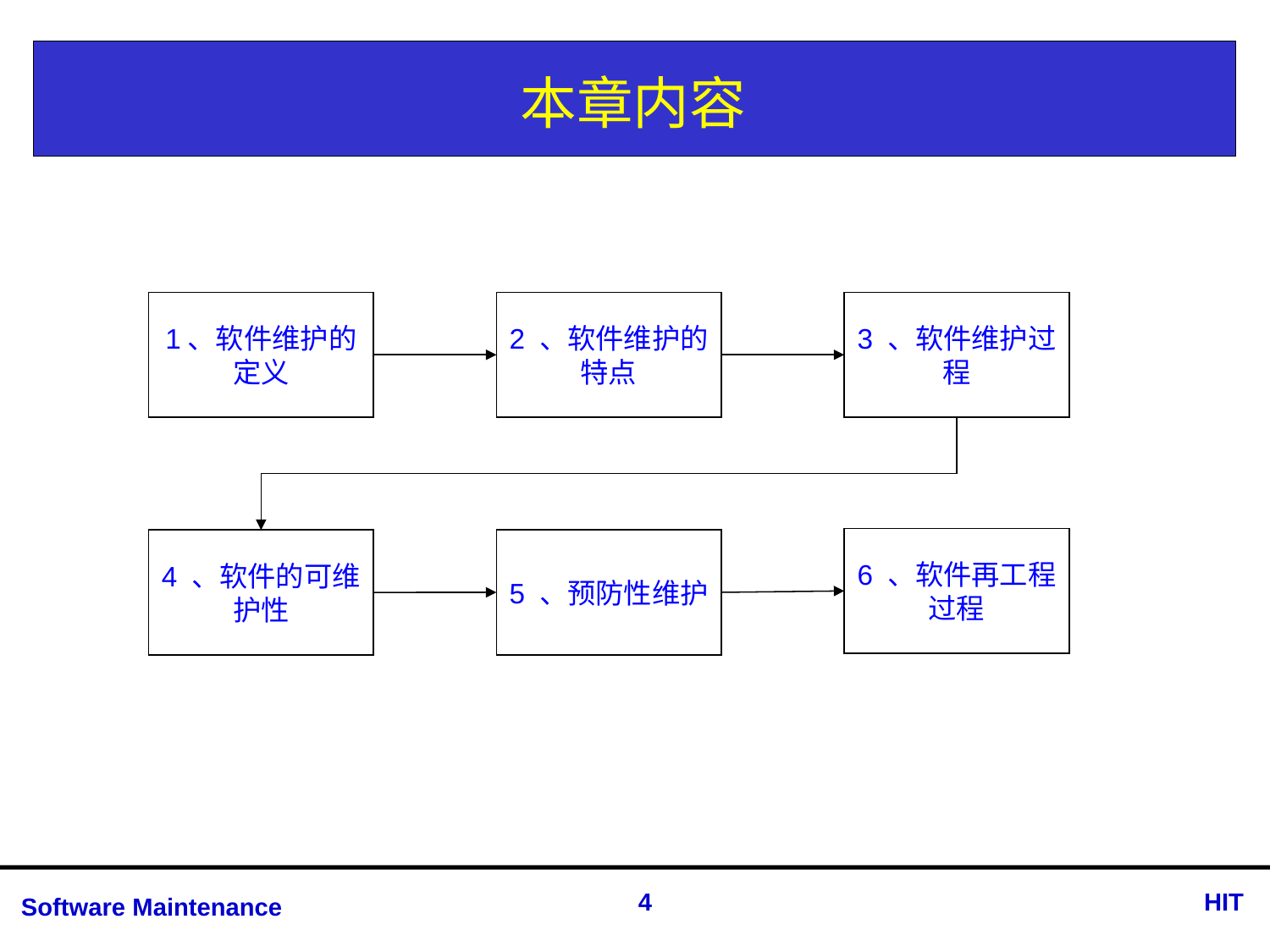

本章内容
1、软件维护的定义
2 、软件维护的特点
3 、软件维护过程
6 、软件再工程过程
5 、预防性维护
4 、软件的可维护性